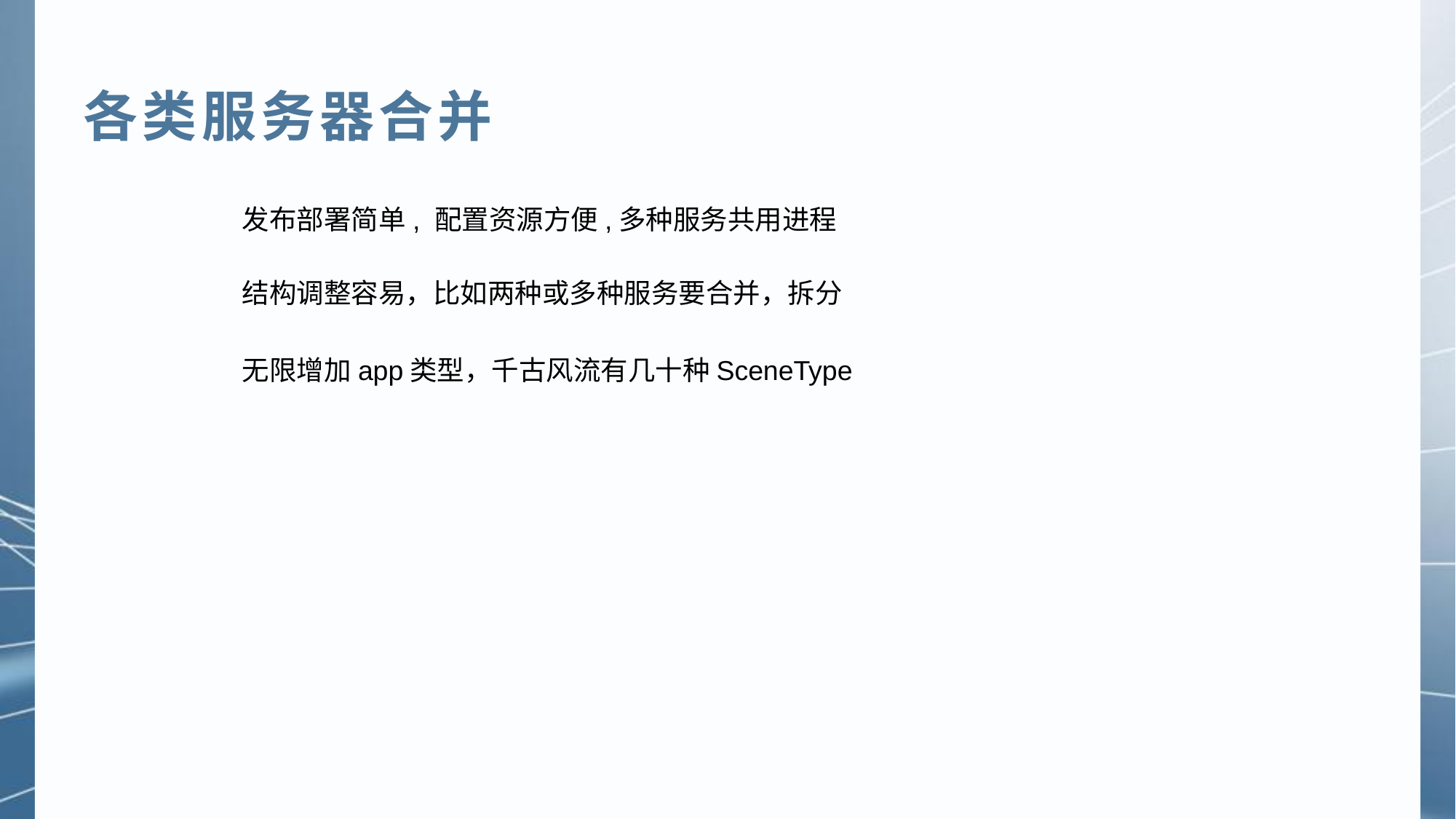

各类服务器合并
发布部署简单, 配置资源方便,多种服务共用进程
结构调整容易，比如两种或多种服务要合并，拆分
无限增加app类型，千古风流有几十种SceneType